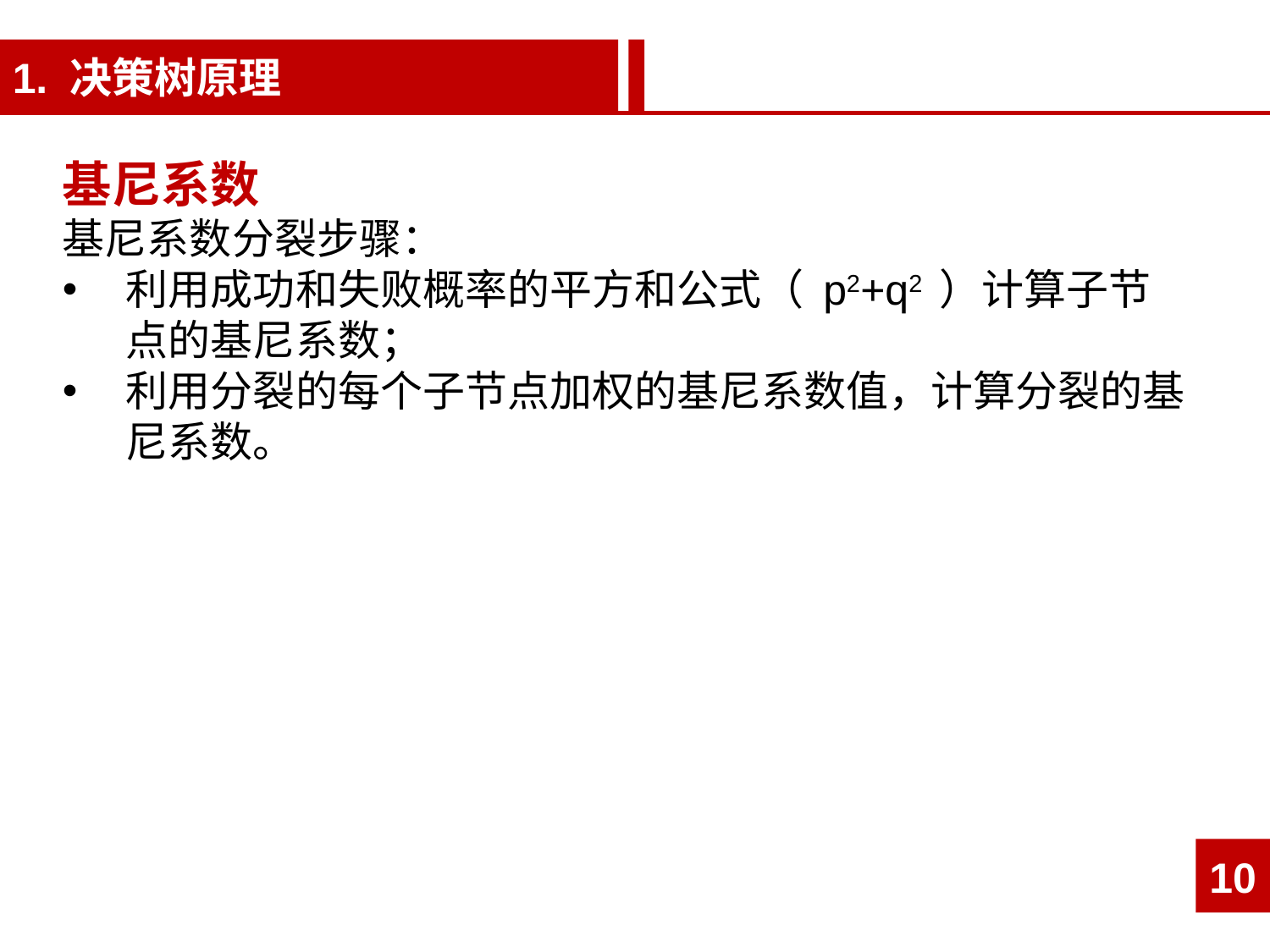

1. 决策树原理

基尼系数
基尼系数分裂步骤：
利用成功和失败概率的平方和公式（ p2+q2 ）计算子节点的基尼系数；
利用分裂的每个子节点加权的基尼系数值，计算分裂的基尼系数。

10